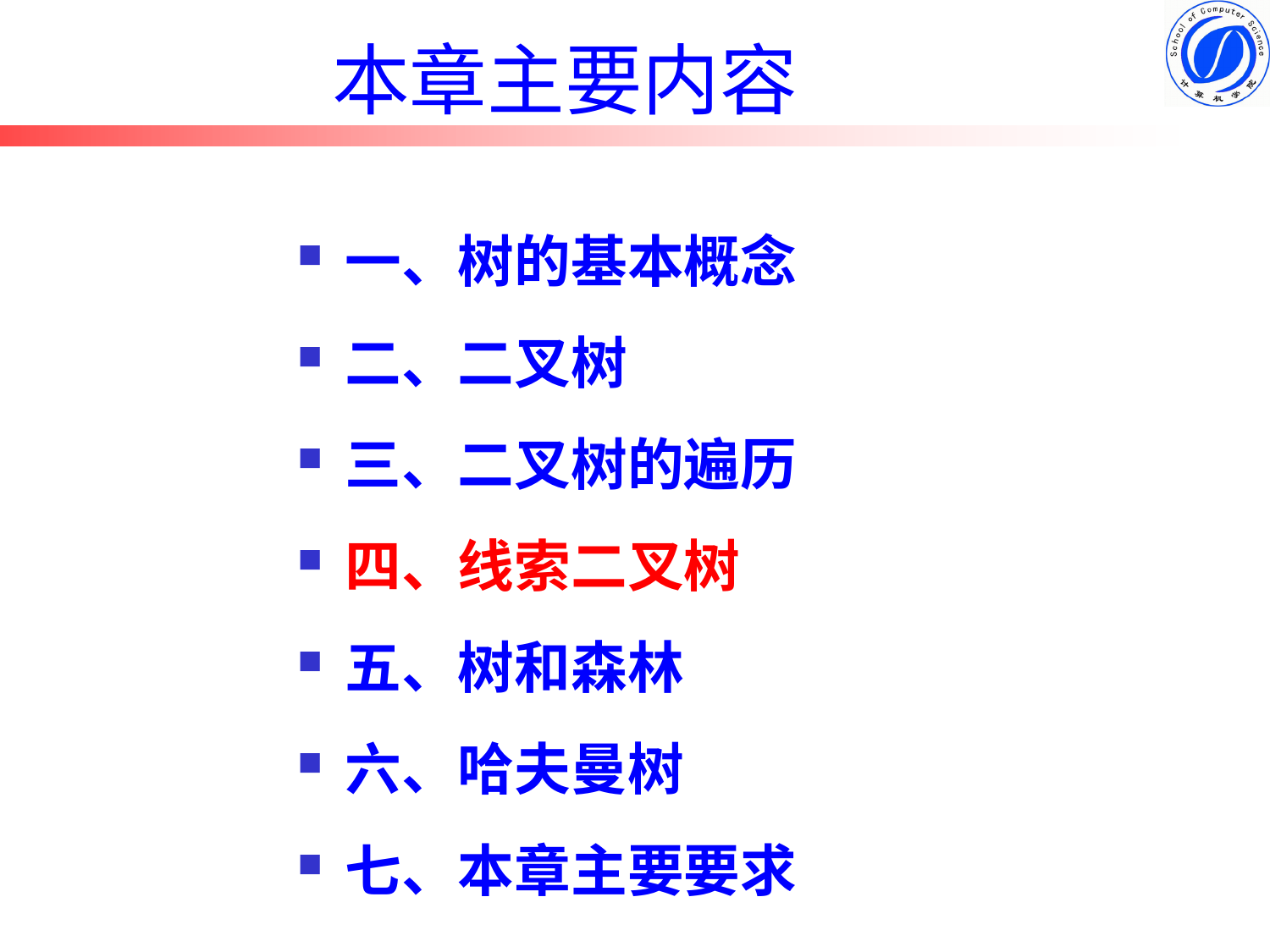

# 本章主要内容
一、树的基本概念
二、二叉树
三、二叉树的遍历
四、线索二叉树
五、树和森林
六、哈夫曼树
七、本章主要要求